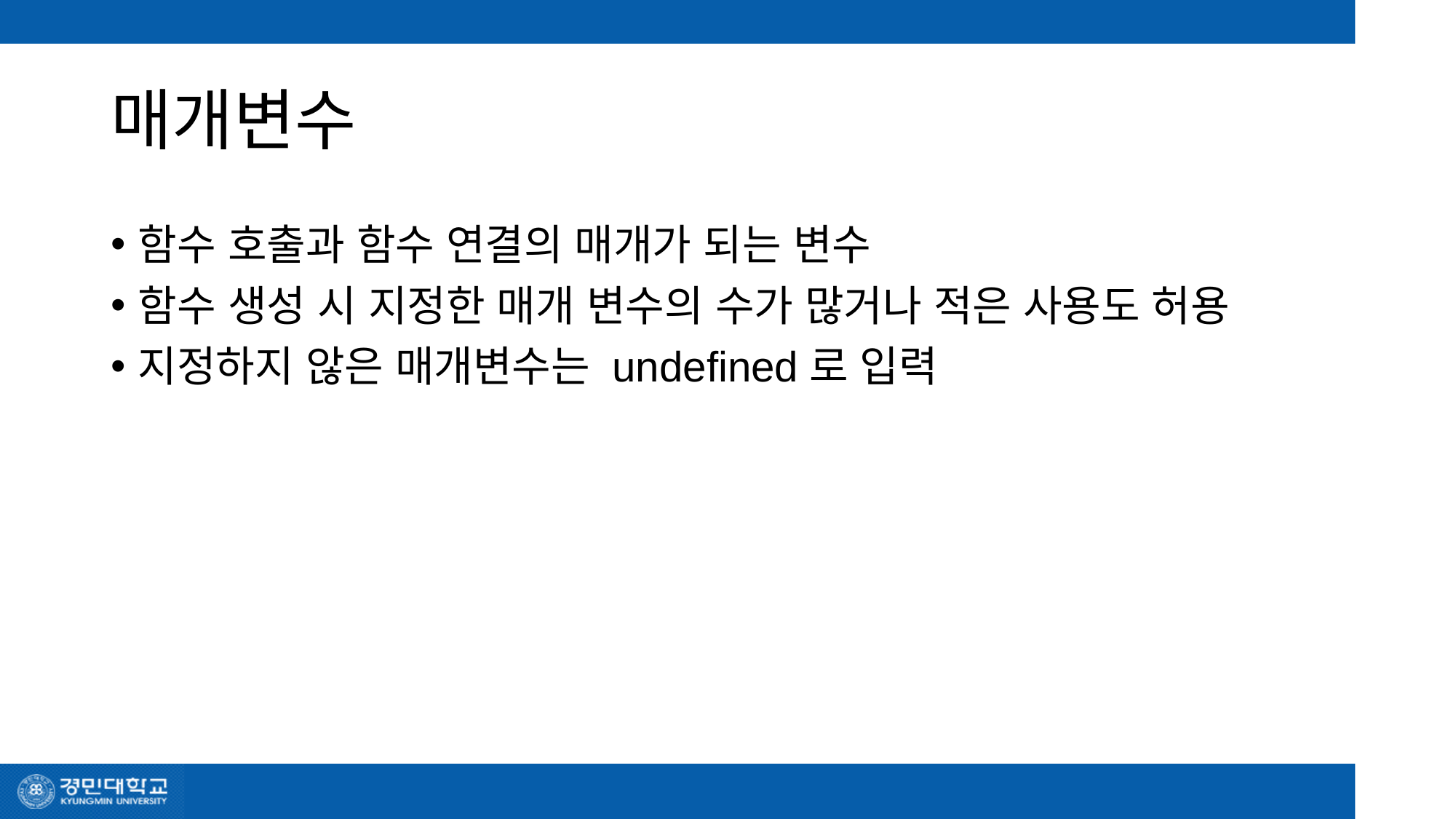

# 매개변수
함수 호출과 함수 연결의 매개가 되는 변수
함수 생성 시 지정한 매개 변수의 수가 많거나 적은 사용도 허용
지정하지 않은 매개변수는 undefined로 입력